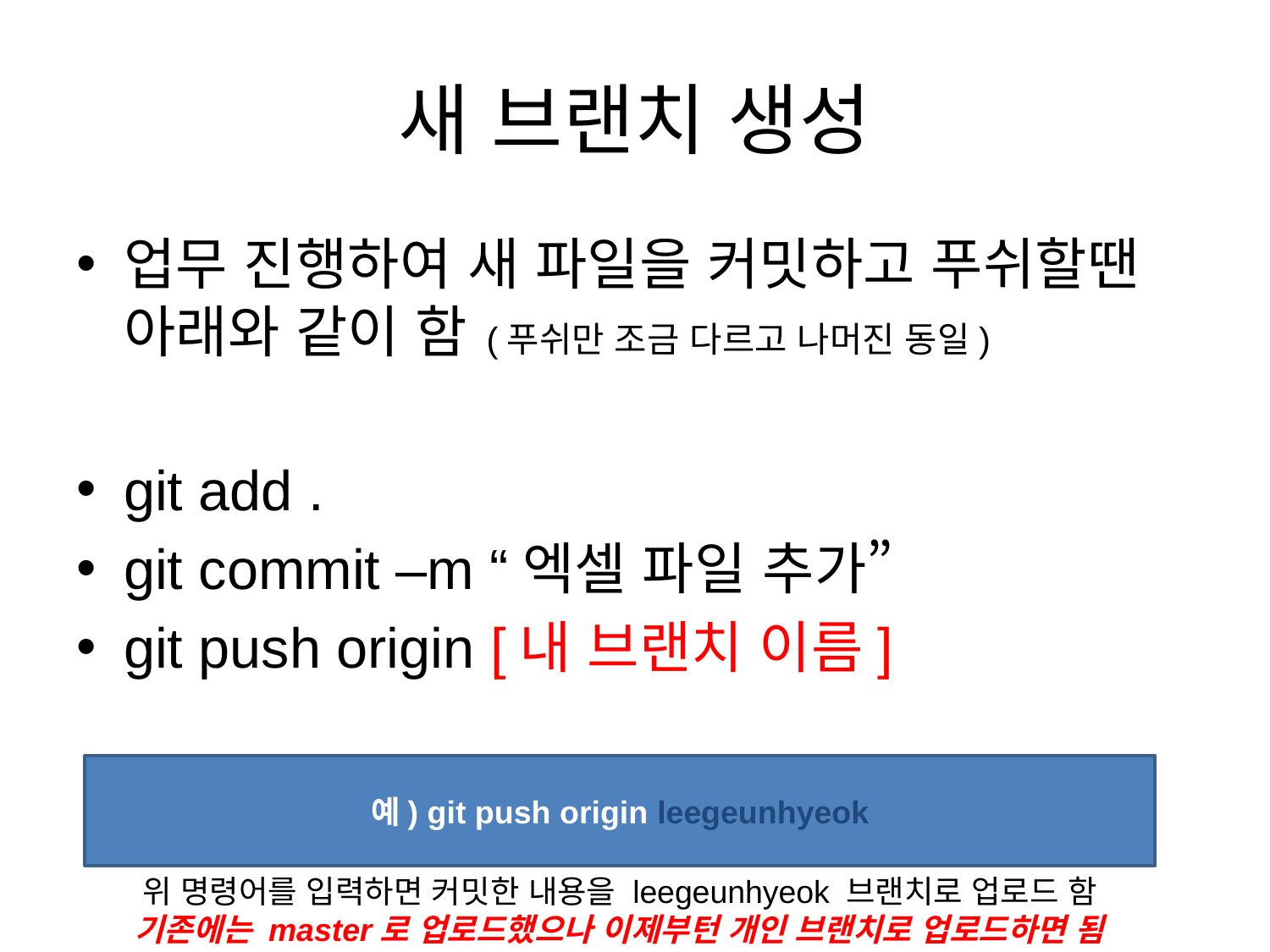

# 새 브랜치 생성
업무 진행하여 새 파일을 커밋하고 푸쉬할땐 아래와 같이 함 (푸쉬만 조금 다르고 나머진 동일)

git add .
git commit –m “엑셀 파일 추가”
git push origin [내 브랜치 이름]

예) git push origin leegeunhyeok
위 명령어를 입력하면 커밋한 내용을 leegeunhyeok 브랜치로 업로드 함
기존에는 master로 업로드했으나 이제부턴 개인 브랜치로 업로드하면 됨